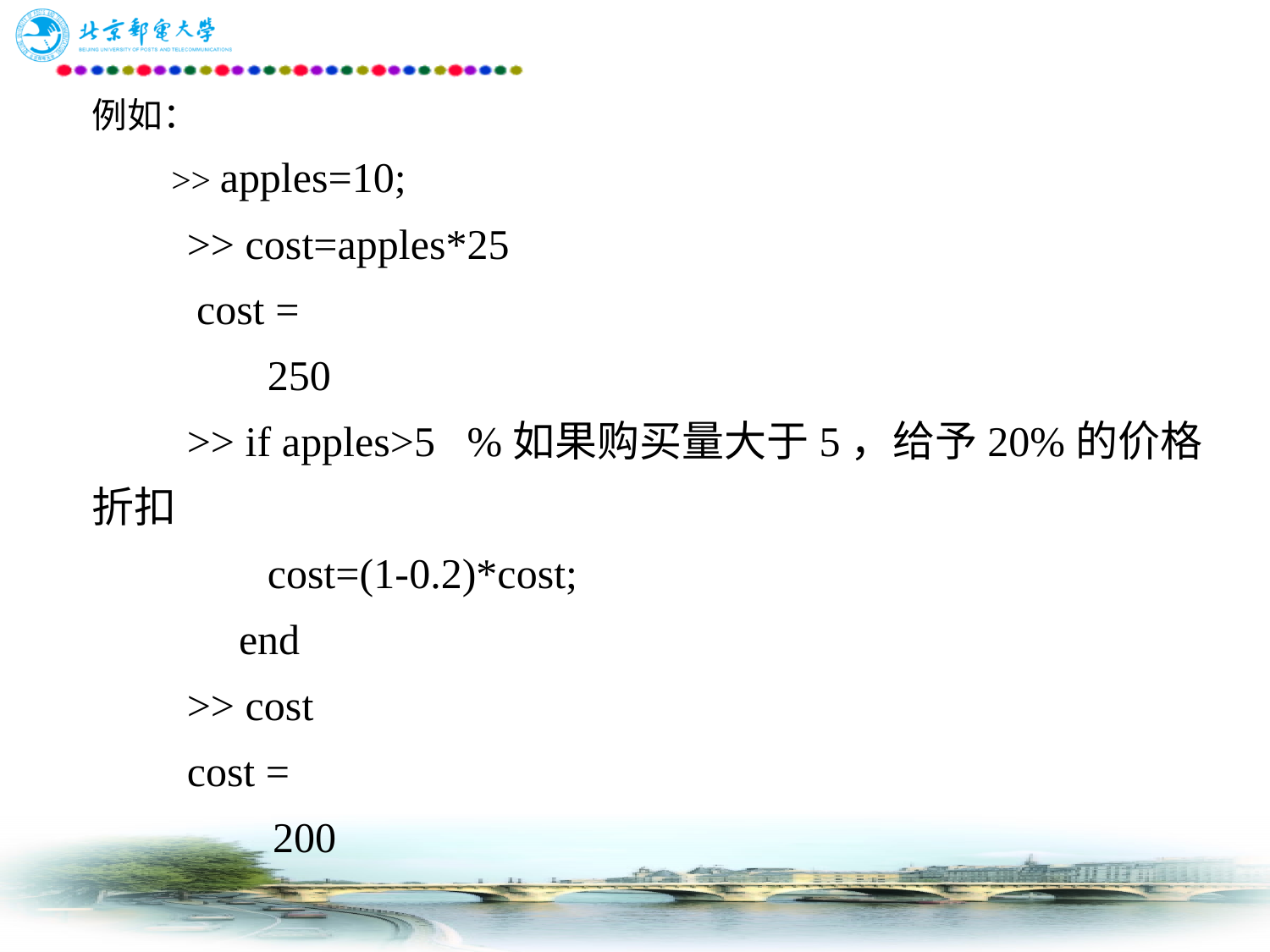

# 例如： 　　>> apples=10; 　　>> cost=apples*25 　　 cost = 　　	    250 　　>> if apples>5   %如果购买量大于5，给予20%的价格折扣 　　	    cost=(1-0.2)*cost; 　　	 end 　　>> cost 　　cost = 　　         200